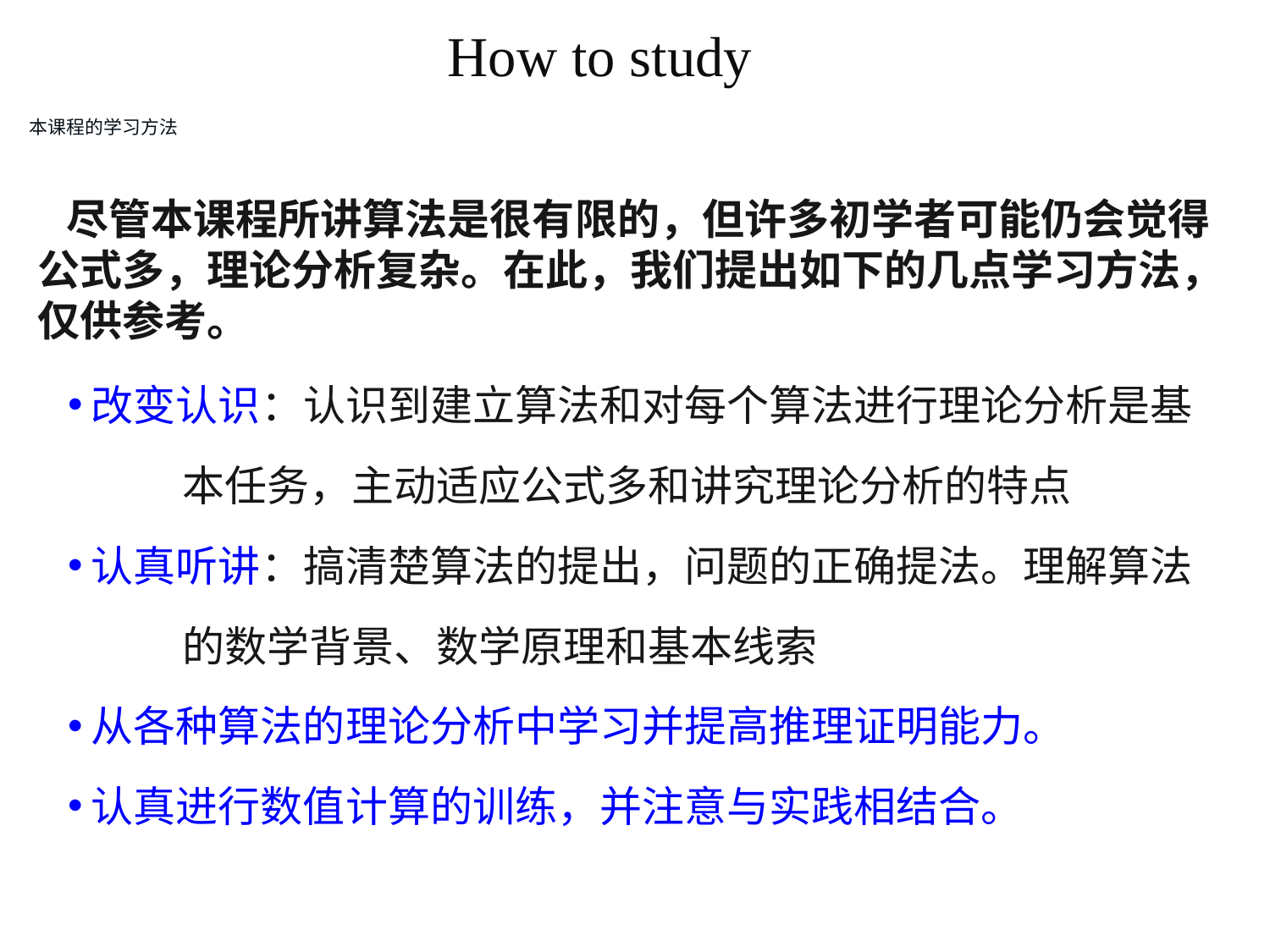

How to study
# 本课程的学习方法
  尽管本课程所讲算法是很有限的，但许多初学者可能仍会觉得公式多，理论分析复杂。在此，我们提出如下的几点学习方法，仅供参考。。
改变认识：认识到建立算法和对每个算法进行理论分析是基
           本任务，主动适应公式多和讲究理论分析的特点
认真听讲：搞清楚算法的提出，问题的正确提法。理解算法
           的数学背景、数学原理和基本线索
从各种算法的理论分析中学习并提高推理证明能力。
认真进行数值计算的训练，并注意与实践相结合。